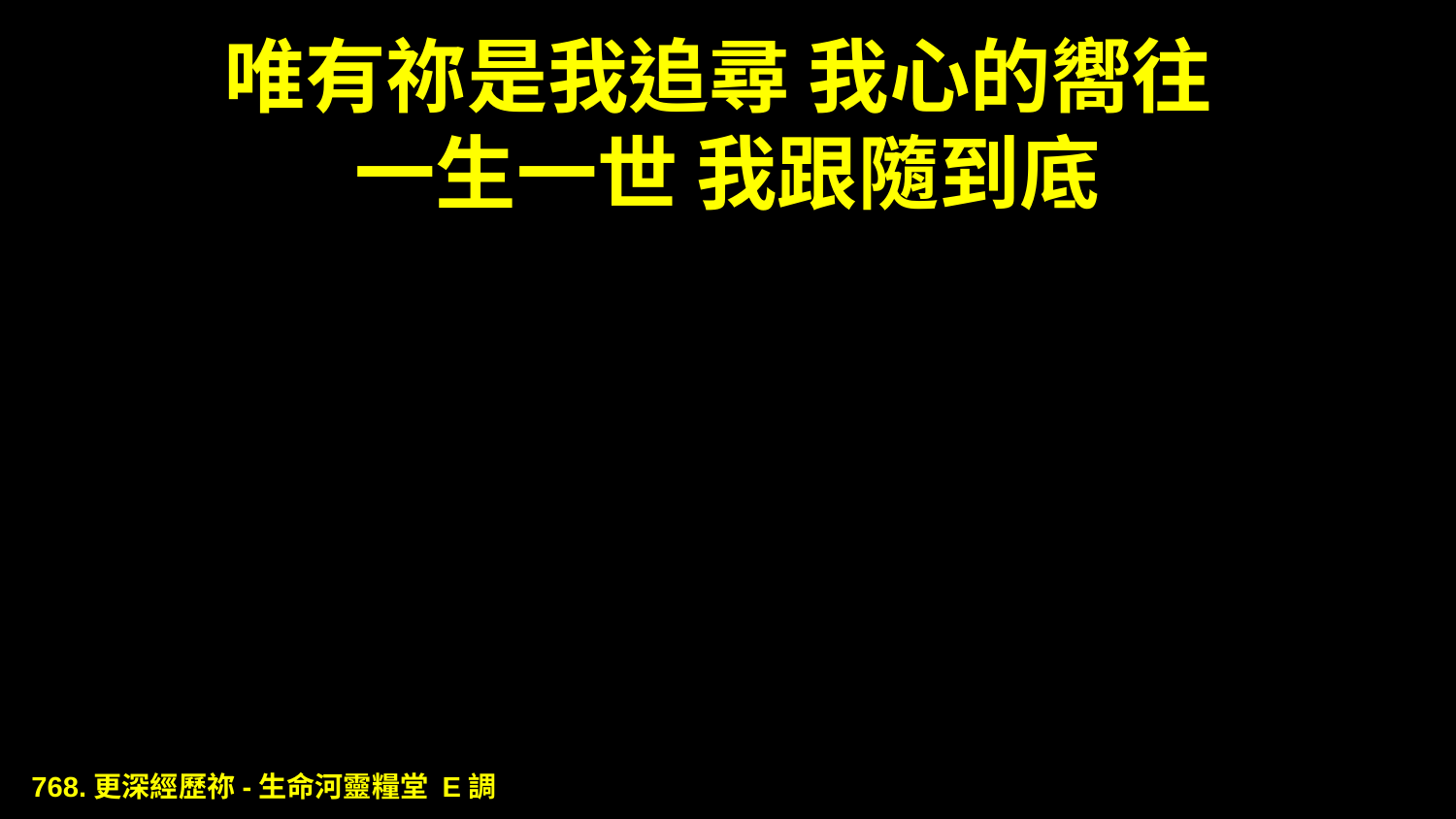

# 唯有祢是我追尋 我心的嚮往 一生一世 我跟隨到底
768.更深經歷祢-生命河靈糧堂 E調